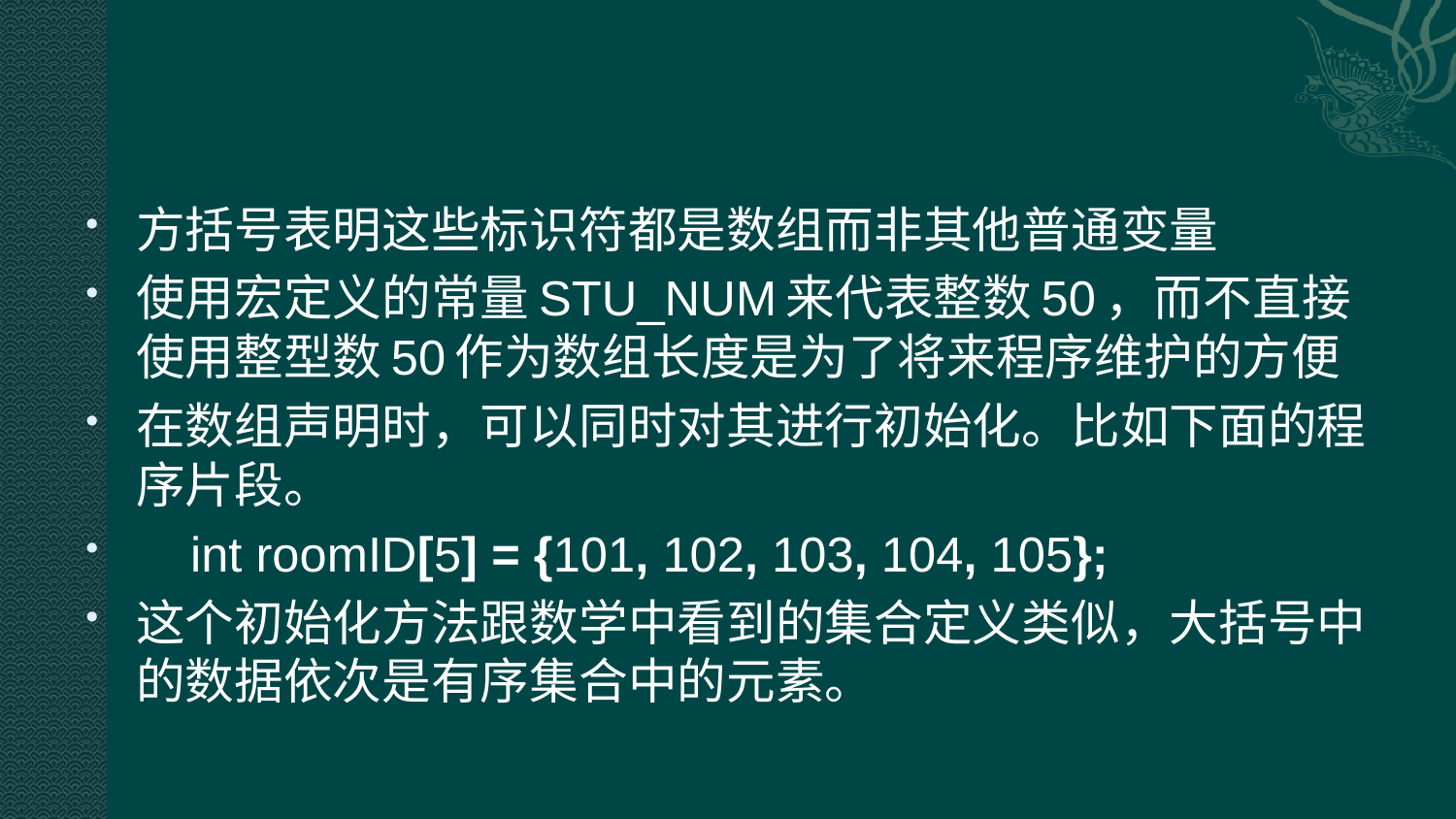

#
方括号表明这些标识符都是数组而非其他普通变量
使用宏定义的常量STU_NUM来代表整数50，而不直接使用整型数50作为数组长度是为了将来程序维护的方便
在数组声明时，可以同时对其进行初始化。比如下面的程序片段。
    int roomID[5] = {101, 102, 103, 104, 105};
这个初始化方法跟数学中看到的集合定义类似，大括号中的数据依次是有序集合中的元素。